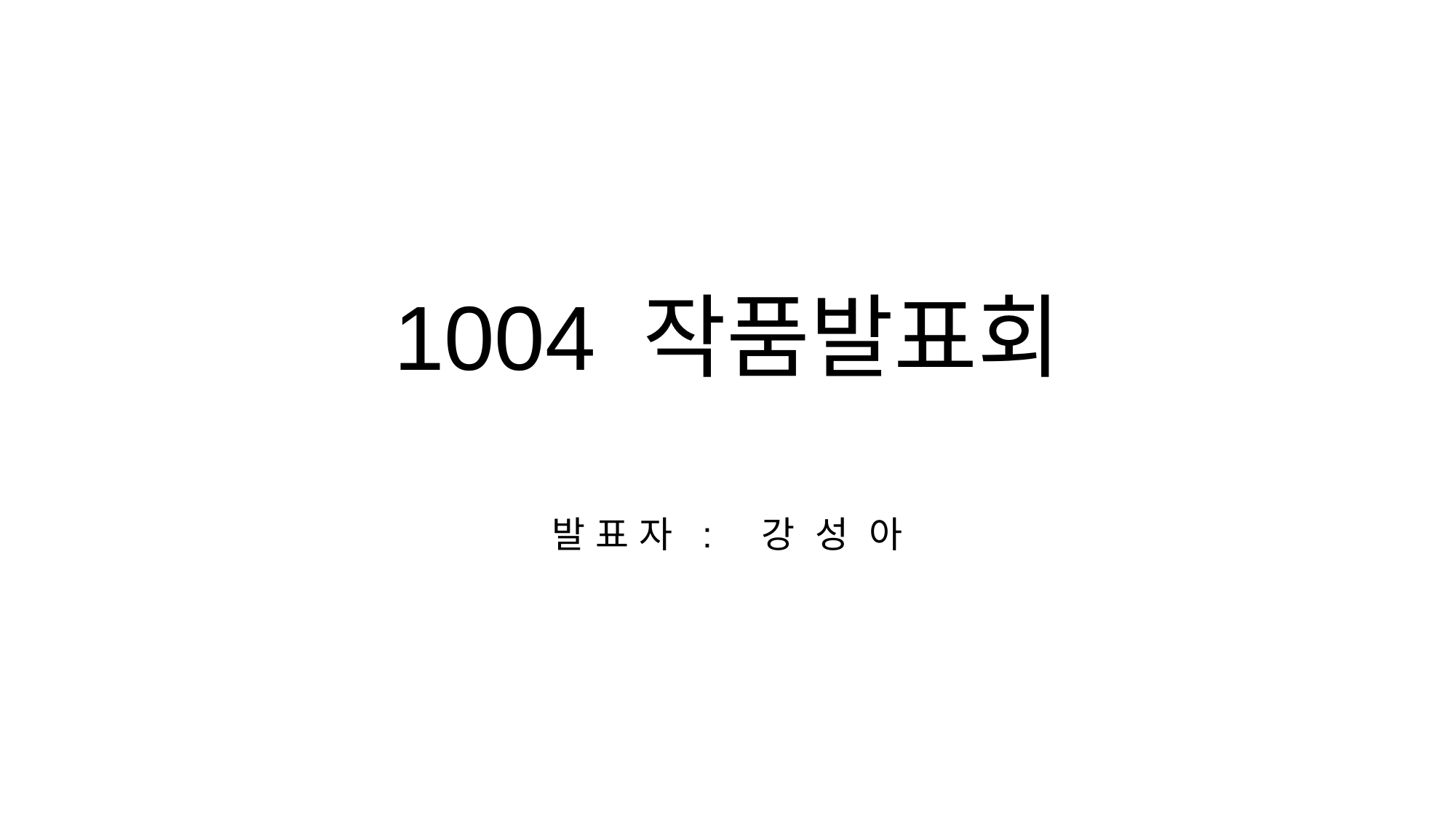

# 1004 작품발표회
발 표 자  :    강  성  아